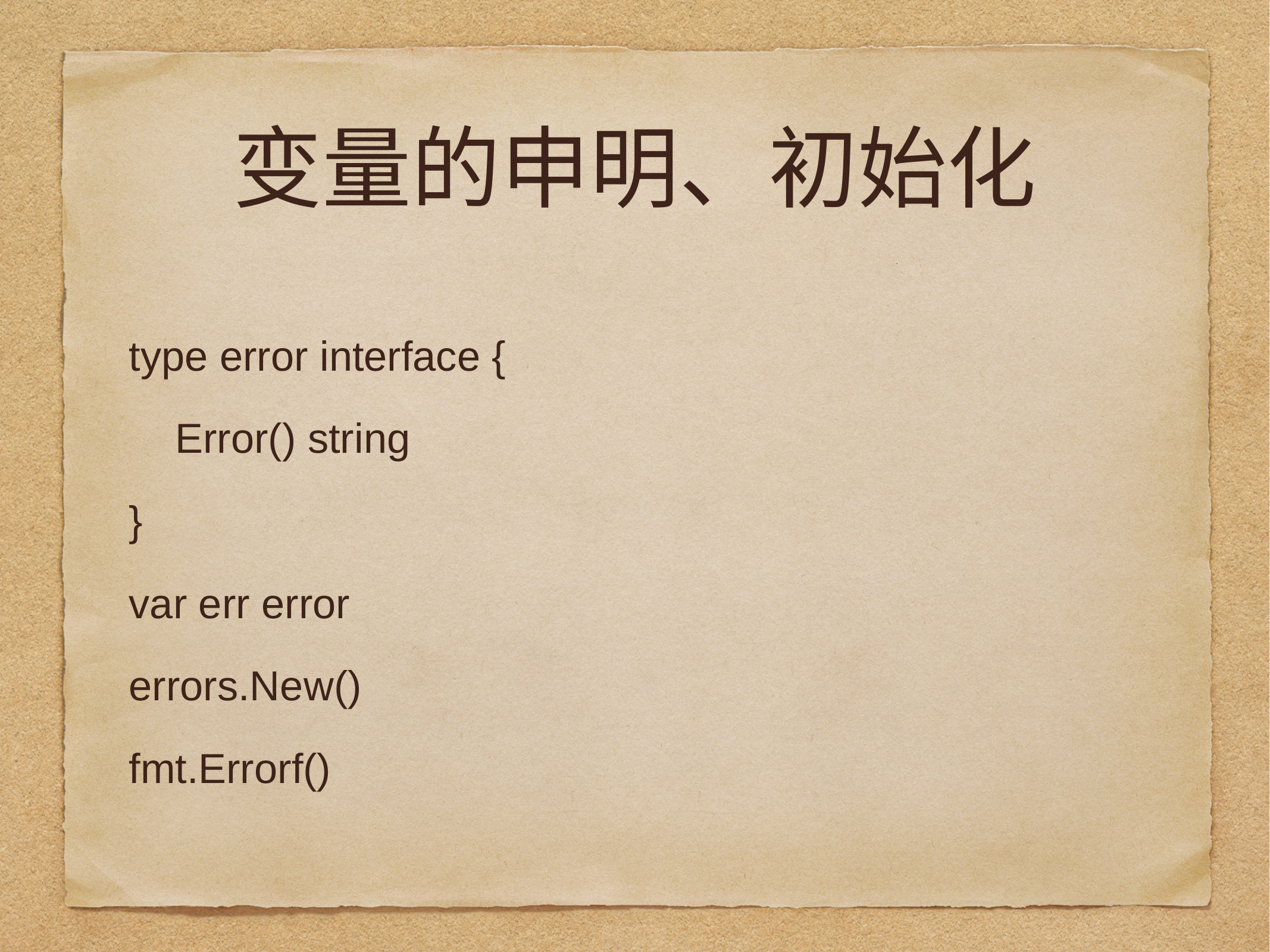

# 变量的申明、初始化
type error interface {
    Error() string
}
var err error
errors.New()
fmt.Errorf()